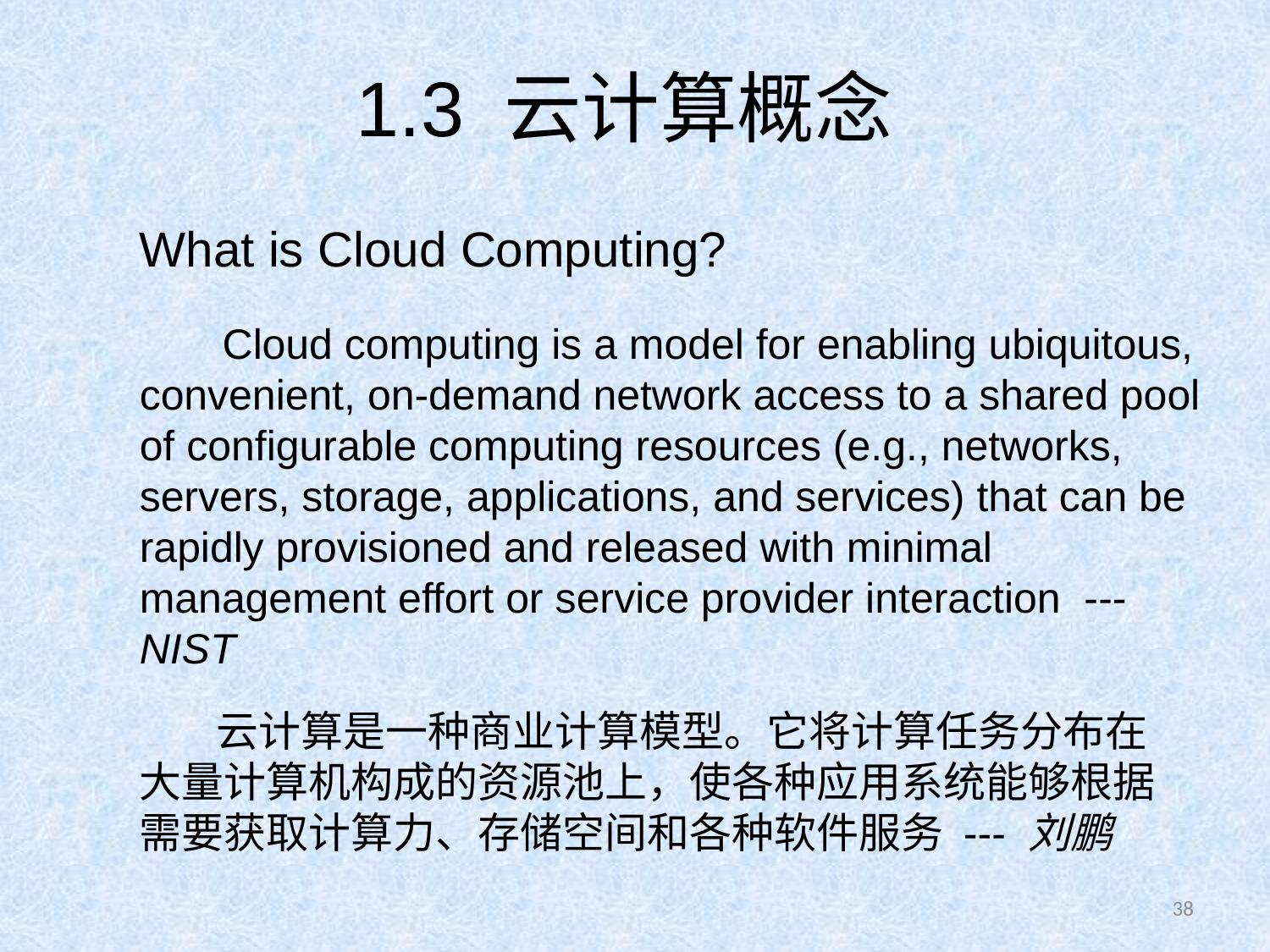

# 1.3 云计算概念
What is Cloud Computing?
       Cloud computing is a model for enabling ubiquitous, convenient, on-demand network access to a shared pool of configurable computing resources (e.g., networks, servers, storage, applications, and services) that can be rapidly provisioned and released with minimal management effort or service provider interaction  --- NIST
       云计算是一种商业计算模型。它将计算任务分布在大量计算机构成的资源池上，使各种应用系统能够根据需要获取计算力、存储空间和各种软件服务 --- 刘鹏
38